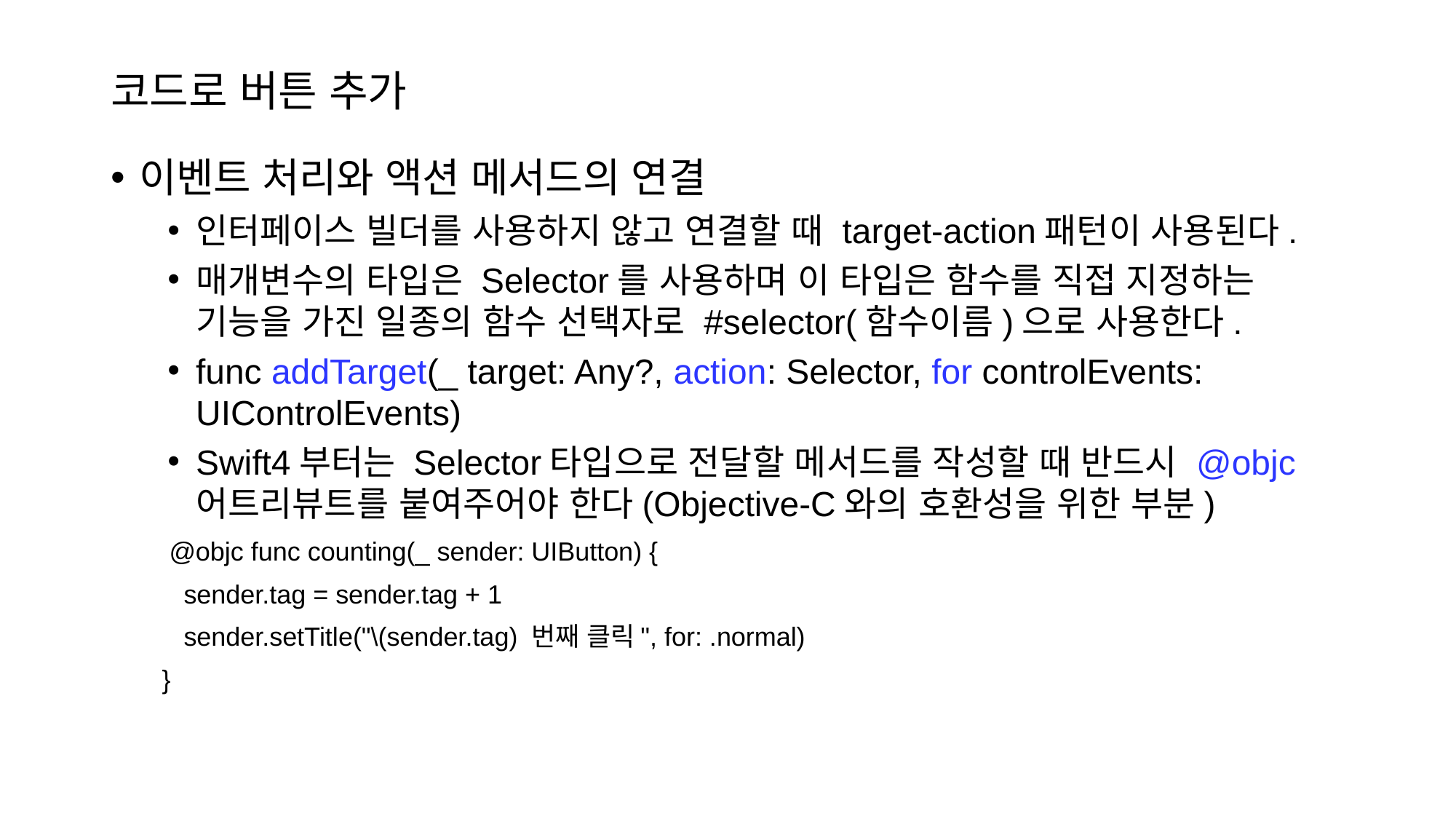

# 코드로 버튼 추가
이벤트 처리와 액션 메서드의 연결
인터페이스 빌더를 사용하지 않고 연결할 때 target-action패턴이 사용된다.
매개변수의 타입은 Selector를 사용하며 이 타입은 함수를 직접 지정하는 기능을 가진 일종의 함수 선택자로 #selector(함수이름)으로 사용한다.
func addTarget(_ target: Any?, action: Selector, for controlEvents: UIControlEvents)
Swift4부터는 Selector타입으로 전달할 메서드를 작성할 때 반드시 @objc 어트리뷰트를 붙여주어야 한다(Objective-C와의 호환성을 위한 부분)
        @objc func counting(_ sender: UIButton) {
          sender.tag = sender.tag + 1
          sender.setTitle("\(sender.tag) 번째 클릭", for: .normal)
       }